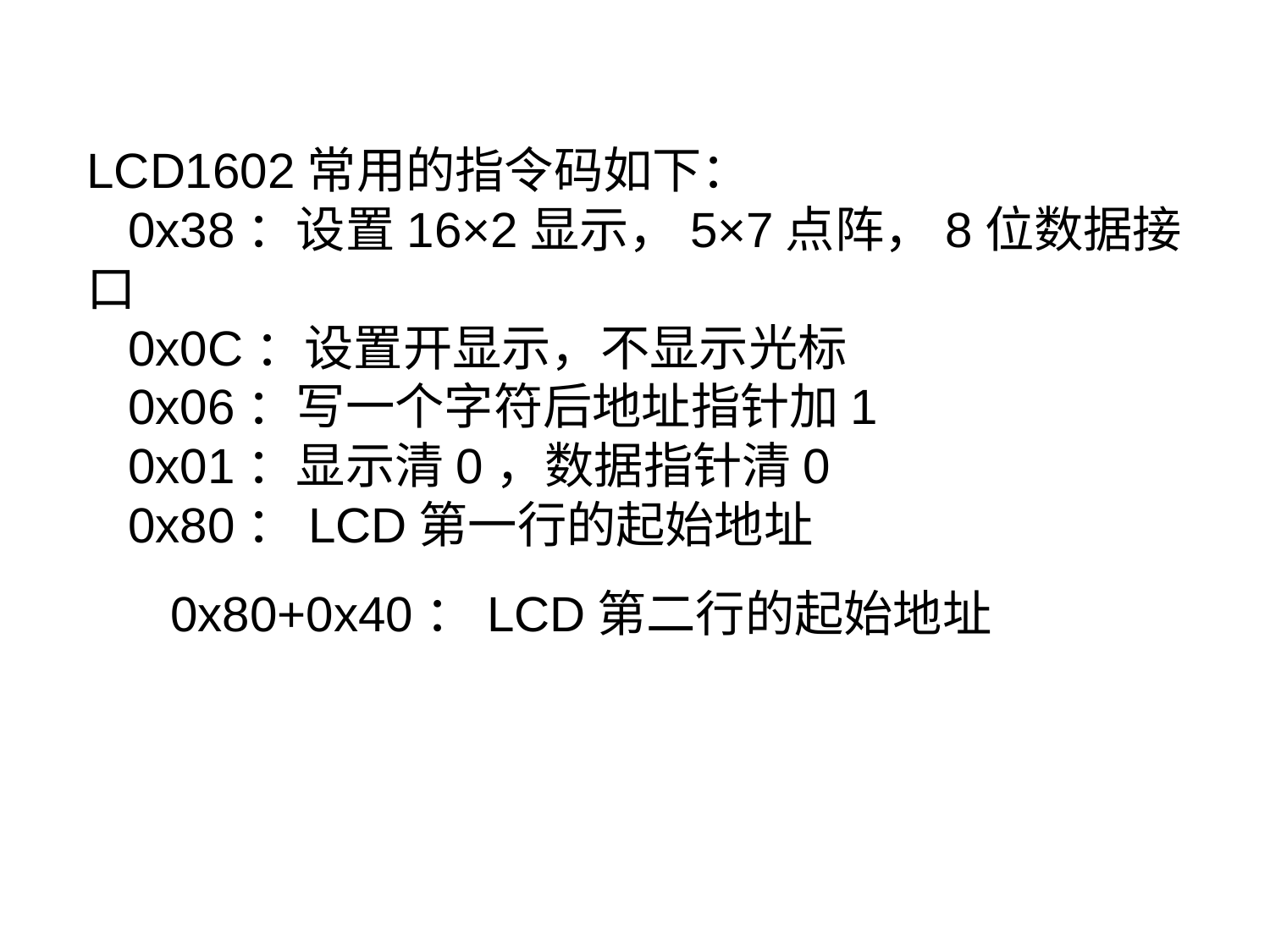

LCD1602常用的指令码如下：   0x38：设置16×2显示，5×7点阵，8位数据接口   0x0C：设置开显示，不显示光标   0x06：写一个字符后地址指针加1   0x01：显示清0，数据指针清0   0x80：LCD第一行的起始地址   0x80+0x40：LCD第二行的起始地址